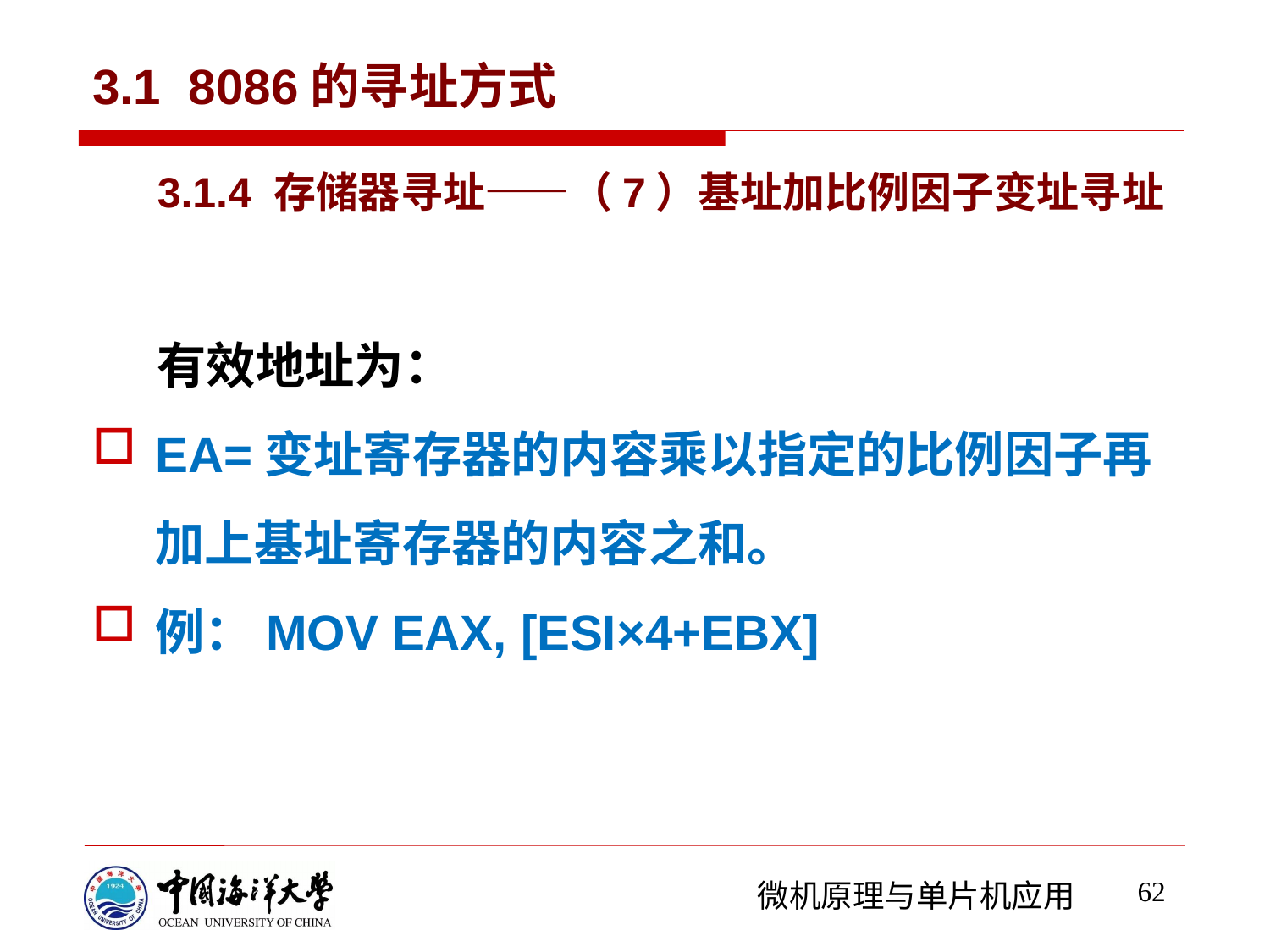

# 3.1  8086的寻址方式
3.1.4 存储器寻址——（7）基址加比例因子变址寻址

有效地址为：
EA=变址寄存器的内容乘以指定的比例因子再加上基址寄存器的内容之和。
例：MOV EAX, [ESI×4+EBX]

62